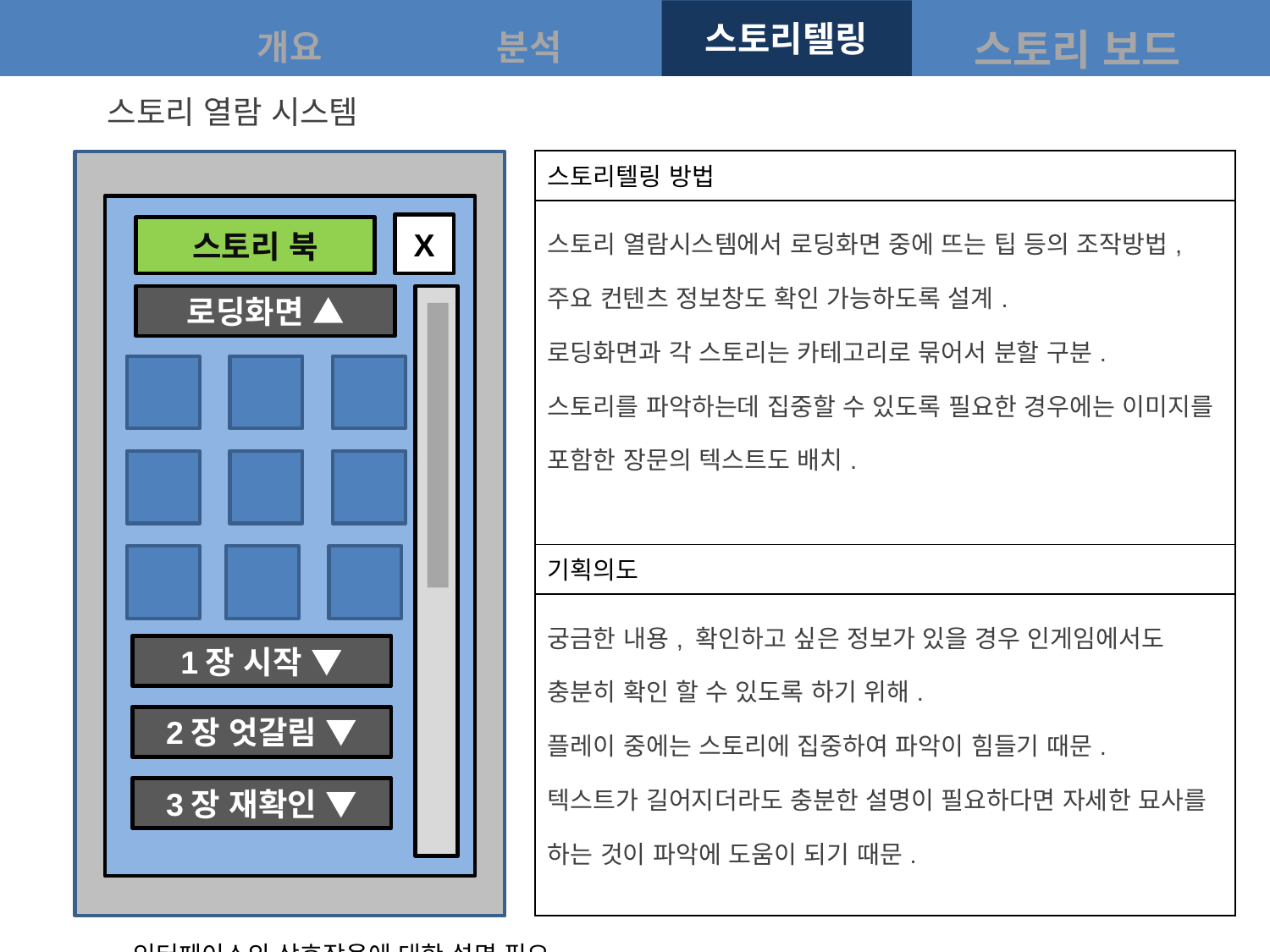

스토리 열람 시스템
| 스토리텔링 방법 |
| --- |
| 스토리 열람시스템에서 로딩화면 중에 뜨는 팁 등의 조작방법, 주요 컨텐츠 정보창도 확인 가능하도록 설계. 로딩화면과 각 스토리는 카테고리로 묶어서 분할 구분. 스토리를 파악하는데 집중할 수 있도록 필요한 경우에는 이미지를 포함한 장문의 텍스트도 배치. |
| 기획의도 |
| 궁금한 내용, 확인하고 싶은 정보가 있을 경우 인게임에서도 충분히 확인 할 수 있도록 하기 위해. 플레이 중에는 스토리에 집중하여 파악이 힘들기 때문. 텍스트가 길어지더라도 충분한 설명이 필요하다면 자세한 묘사를 하는 것이 파악에 도움이 되기 때문. |

X
스토리 북
로딩화면 ▲

1장 시작 ▼
2장 엇갈림 ▼
3장 재확인 ▼
인터페이스의 상호작용에 대한 설명 필요.